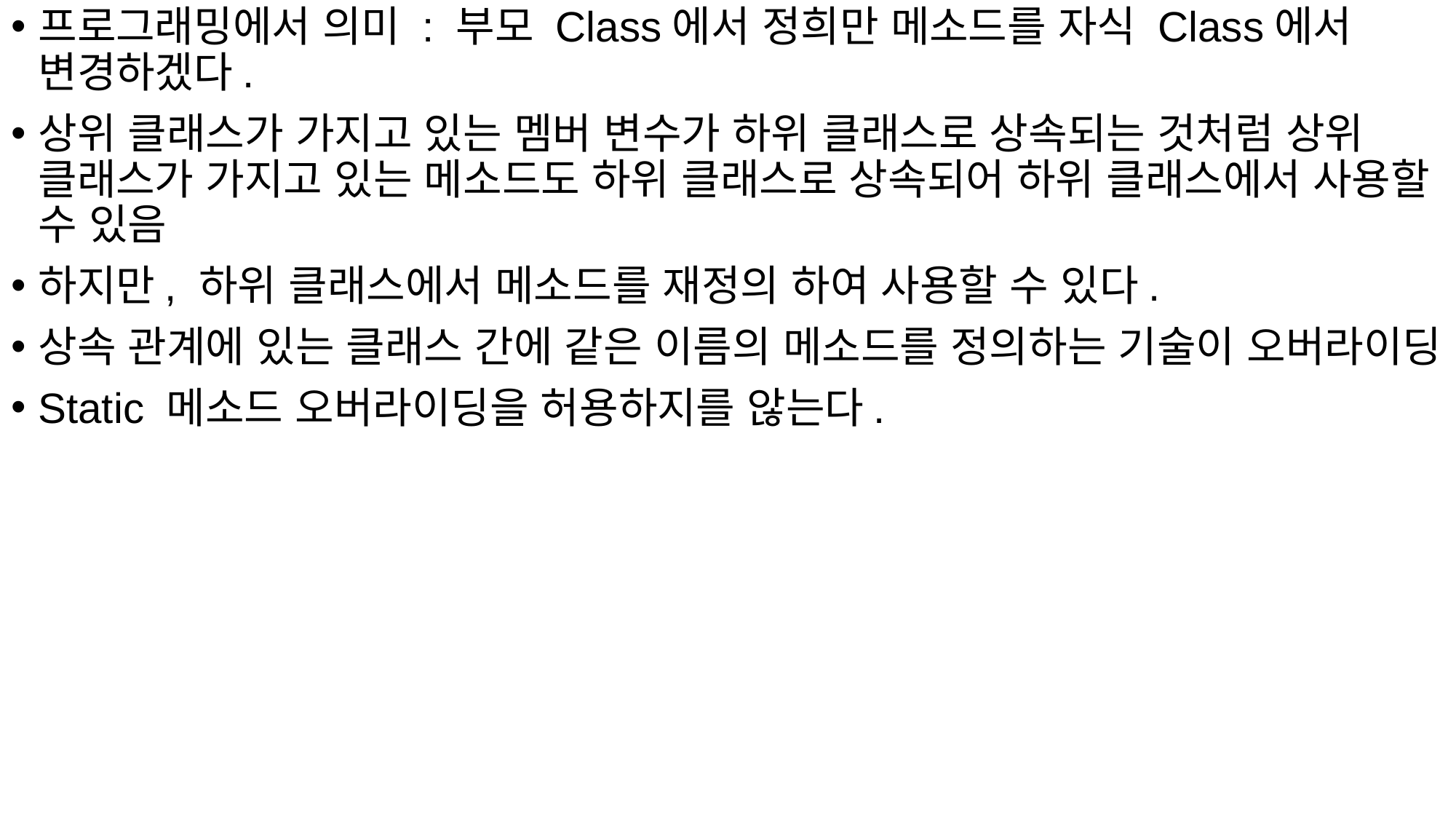

프로그래밍에서 의미 : 부모 Class에서 정희만 메소드를 자식 Class에서 변경하겠다.
상위 클래스가 가지고 있는 멤버 변수가 하위 클래스로 상속되는 것처럼 상위 클래스가 가지고 있는 메소드도 하위 클래스로 상속되어 하위 클래스에서 사용할 수 있음
하지만, 하위 클래스에서 메소드를 재정의 하여 사용할 수 있다.
상속 관계에 있는 클래스 간에 같은 이름의 메소드를 정의하는 기술이 오버라이딩
Static 메소드 오버라이딩을 허용하지를 않는다.